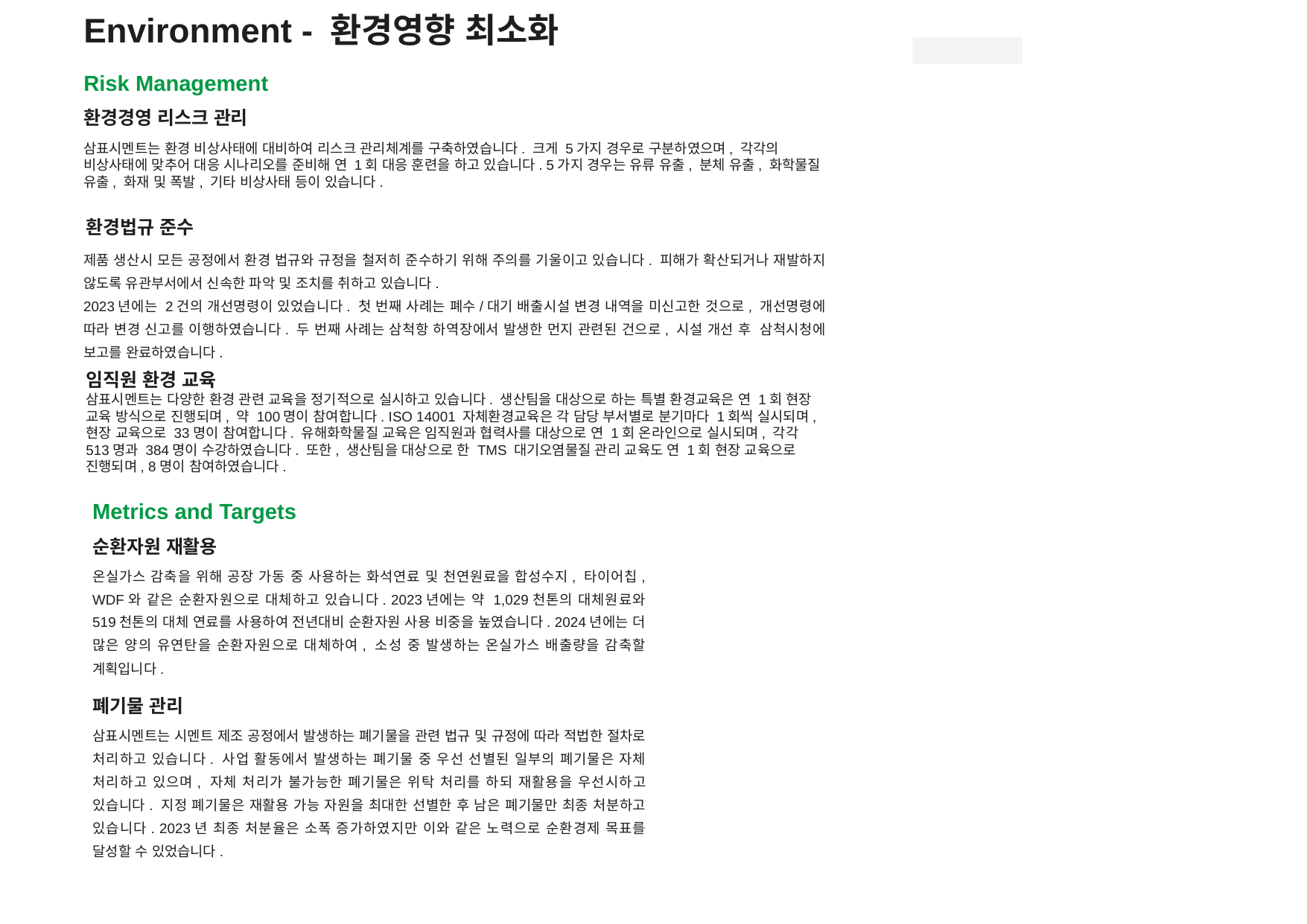

Environment - 환경영향 최소화
Risk Management
환경경영 리스크 관리
삼표시멘트는 환경 비상사태에 대비하여 리스크 관리체계를 구축하였습니다. 크게 5가지 경우로 구분하였으며, 각각의 비상사태에 맞추어 대응 시나리오를 준비해 연 1회 대응 훈련을 하고 있습니다. 5가지 경우는 유류 유출, 분체 유출, 화학물질 유출, 화재 및 폭발, 기타 비상사태 등이 있습니다.
환경법규 준수
제품 생산시 모든 공정에서 환경 법규와 규정을 철저히 준수하기 위해 주의를 기울이고 있습니다. 피해가 확산되거나 재발하지 않도록 유관부서에서 신속한 파악 및 조치를 취하고 있습니다.
2023년에는 2건의 개선명령이 있었습니다. 첫 번째 사례는 폐수/대기 배출시설 변경 내역을 미신고한 것으로, 개선명령에 따라 변경 신고를 이행하였습니다. 두 번째 사례는 삼척항 하역장에서 발생한 먼지 관련된 건으로, 시설 개선 후  삼척시청에 보고를 완료하였습니다.
임직원 환경 교육
삼표시멘트는 다양한 환경 관련 교육을 정기적으로 실시하고 있습니다. 생산팀을 대상으로 하는 특별 환경교육은 연 1회 현장 교육 방식으로 진행되며, 약 100명이 참여합니다. ISO 14001 자체환경교육은 각 담당 부서별로 분기마다 1회씩 실시되며, 현장 교육으로 33명이 참여합니다. 유해화학물질 교육은 임직원과 협력사를 대상으로 연 1회 온라인으로 실시되며, 각각 513명과 384명이 수강하였습니다. 또한, 생산팀을 대상으로 한 TMS 대기오염물질 관리 교육도 연 1회 현장 교육으로 진행되며, 8명이 참여하였습니다.
Metrics and Targets
순환자원 재활용
온실가스 감축을 위해 공장 가동 중 사용하는 화석연료 및 천연원료을 합성수지, 타이어칩, WDF와 같은 순환자원으로 대체하고 있습니다. 2023년에는 약 1,029천톤의 대체원료와 519천톤의 대체 연료를 사용하여 전년대비 순환자원 사용 비중을 높였습니다. 2024년에는 더 많은 양의 유연탄을 순환자원으로 대체하여, 소성 중 발생하는 온실가스 배출량을 감축할 계획입니다.

폐기물 관리
삼표시멘트는 시멘트 제조 공정에서 발생하는 폐기물을 관련 법규 및 규정에 따라 적법한 절차로 처리하고 있습니다. 사업 활동에서 발생하는 폐기물 중 우선 선별된 일부의 폐기물은 자체 처리하고 있으며, 자체 처리가 불가능한 폐기물은 위탁 처리를 하되 재활용을 우선시하고 있습니다. 지정 폐기물은 재활용 가능 자원을 최대한 선별한 후 남은 폐기물만 최종 처분하고 있습니다. 2023년 최종 처분율은 소폭 증가하였지만 이와 같은 노력으로 순환경제 목표를 달성할 수 있었습니다.